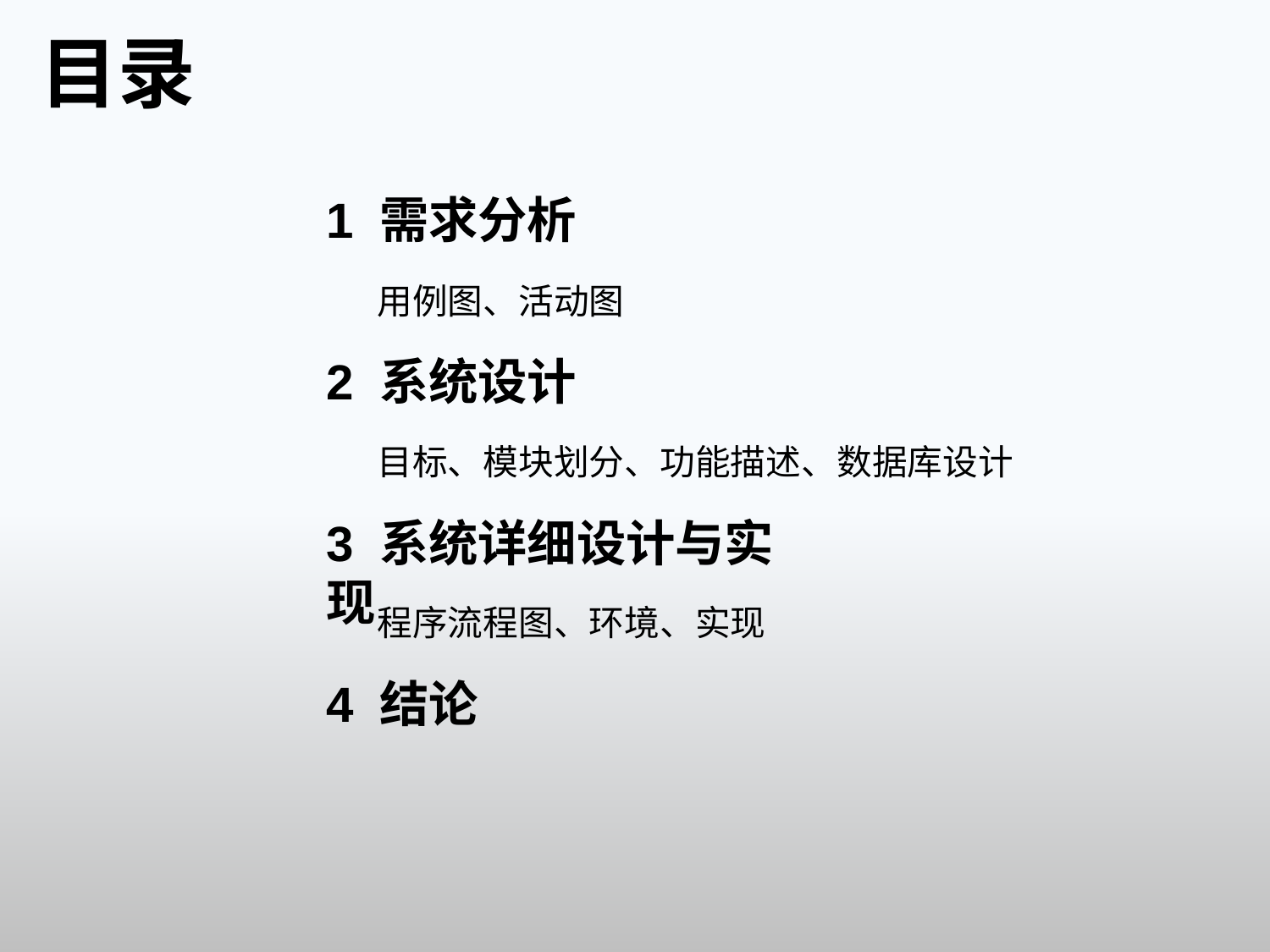

目录
1 需求分析
用例图、活动图

目标、模块划分、功能描述、数据库设计

程序流程图、环境、实现

2 系统设计
3 系统详细设计与实现
4 结论